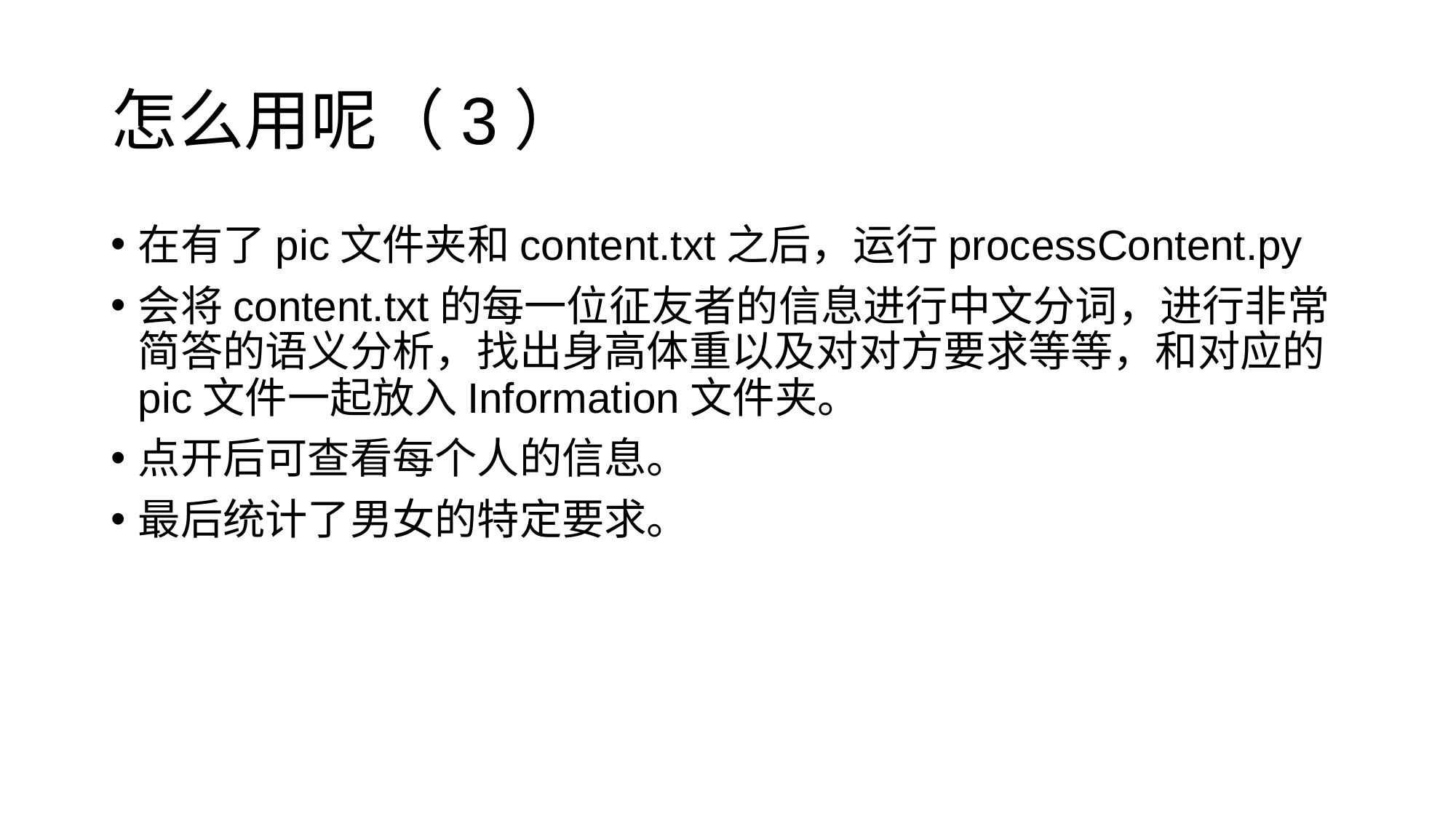

# 怎么用呢（3）
在有了pic文件夹和content.txt之后，运行processContent.py
会将content.txt的每一位征友者的信息进行中文分词，进行非常简答的语义分析，找出身高体重以及对对方要求等等，和对应的pic文件一起放入Information文件夹。
点开后可查看每个人的信息。
最后统计了男女的特定要求。